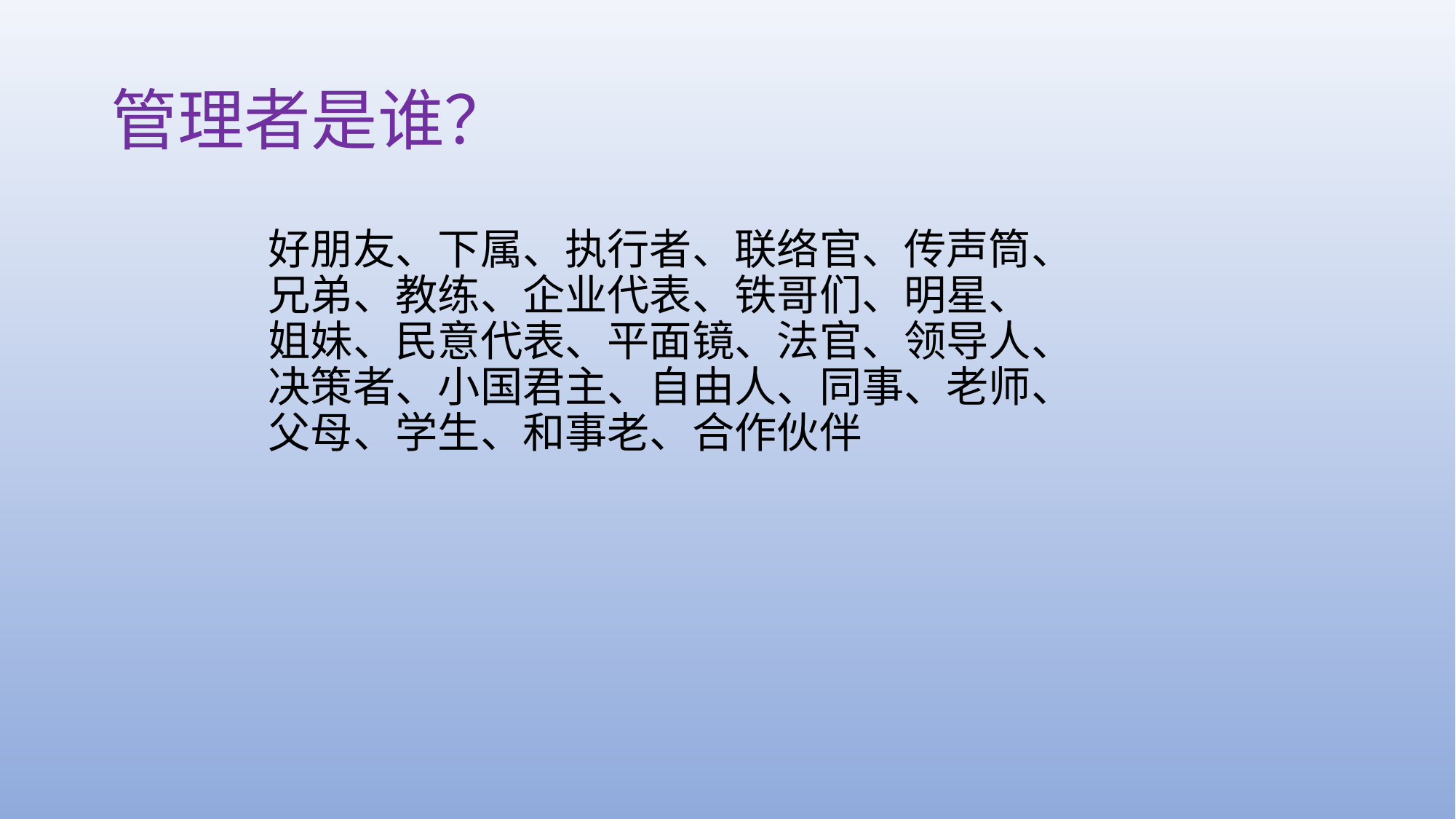

# 管理者是谁？
好朋友、下属、执行者、联络官、传声筒、兄弟、教练、企业代表、铁哥们、明星、姐妹、民意代表、平面镜、法官、领导人、决策者、小国君主、自由人、同事、老师、父母、学生、和事老、合作伙伴